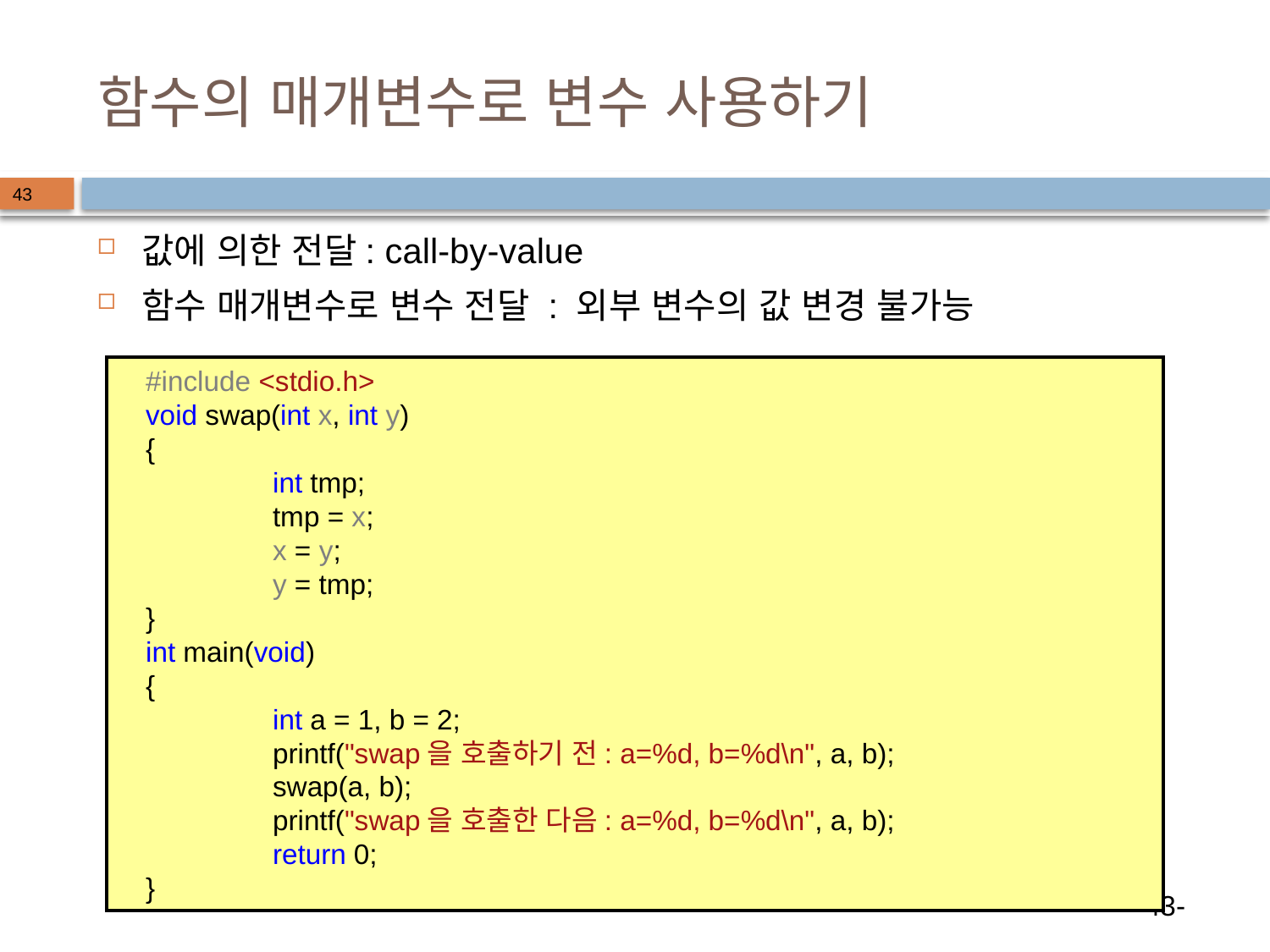

# 함수의 매개변수로 변수 사용하기
43
값에 의한 전달: call-by-value
함수 매개변수로 변수 전달 : 외부 변수의 값 변경 불가능
#include <stdio.h>
void swap(int x, int y)
{
	int tmp;
	tmp = x;
	x = y;
	y = tmp;
}
int main(void)
{
	int a = 1, b = 2;
	printf("swap을 호출하기 전: a=%d, b=%d\n", a, b);
	swap(a, b);
	printf("swap을 호출한 다음: a=%d, b=%d\n", a, b);
	return 0;
}